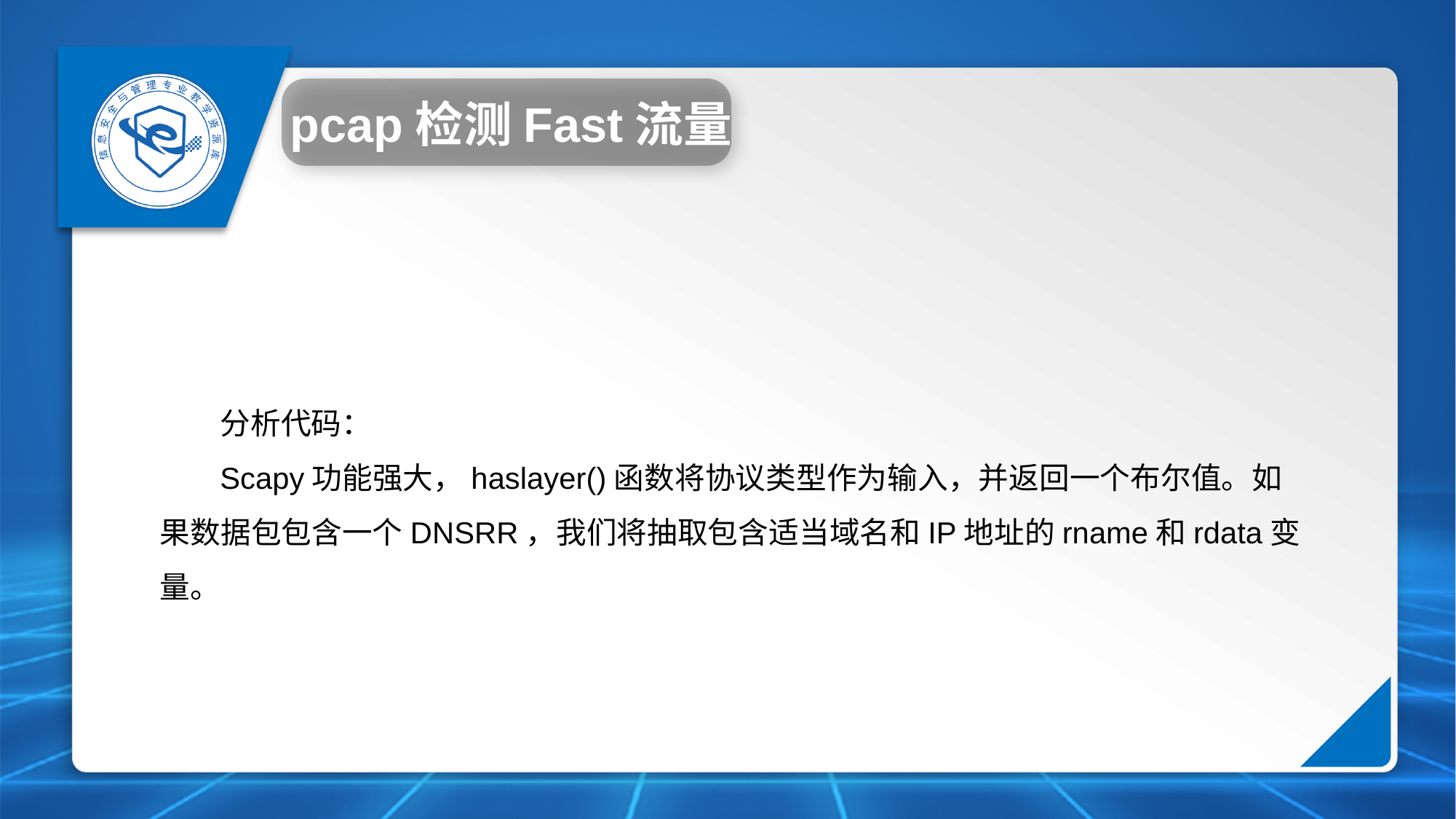

pcap检测Fast流量
分析代码：
Scapy功能强大，haslayer()函数将协议类型作为输入，并返回一个布尔值。如果数据包包含一个DNSRR，我们将抽取包含适当域名和IP地址的rname和rdata变量。